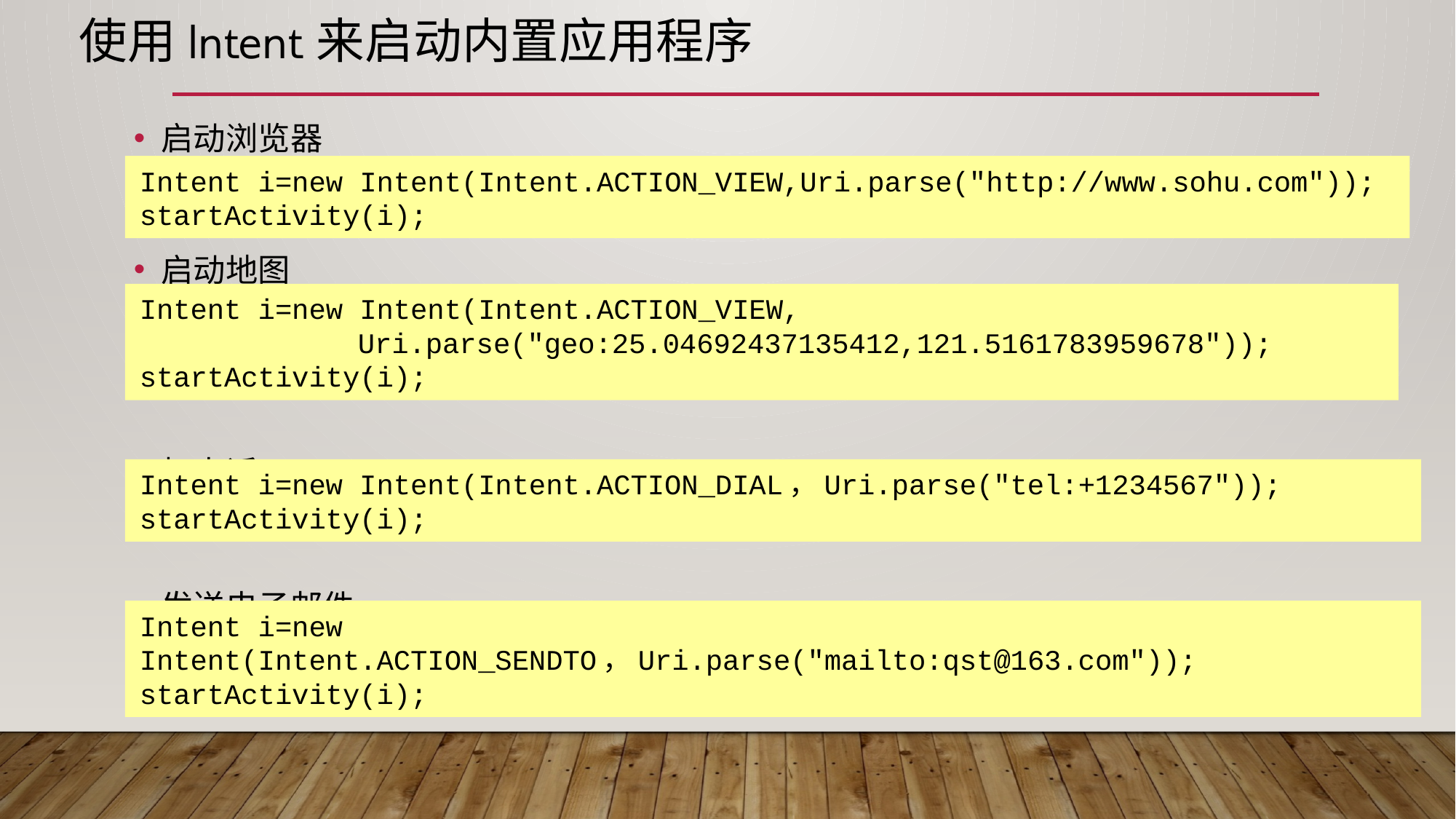

# 使用Intent来启动内置应用程序
启动浏览器

启动地图

打电话

发送电子邮件

Intent i=new Intent(Intent.ACTION_VIEW,Uri.parse("http://www.sohu.com"));
startActivity(i);
Intent i=new Intent(Intent.ACTION_VIEW,
		Uri.parse("geo:25.04692437135412,121.5161783959678"));
startActivity(i);
Intent i=new Intent(Intent.ACTION_DIAL，Uri.parse("tel:+1234567"));
startActivity(i);
Intent i=new Intent(Intent.ACTION_SENDTO，Uri.parse("mailto:qst@163.com"));
startActivity(i);